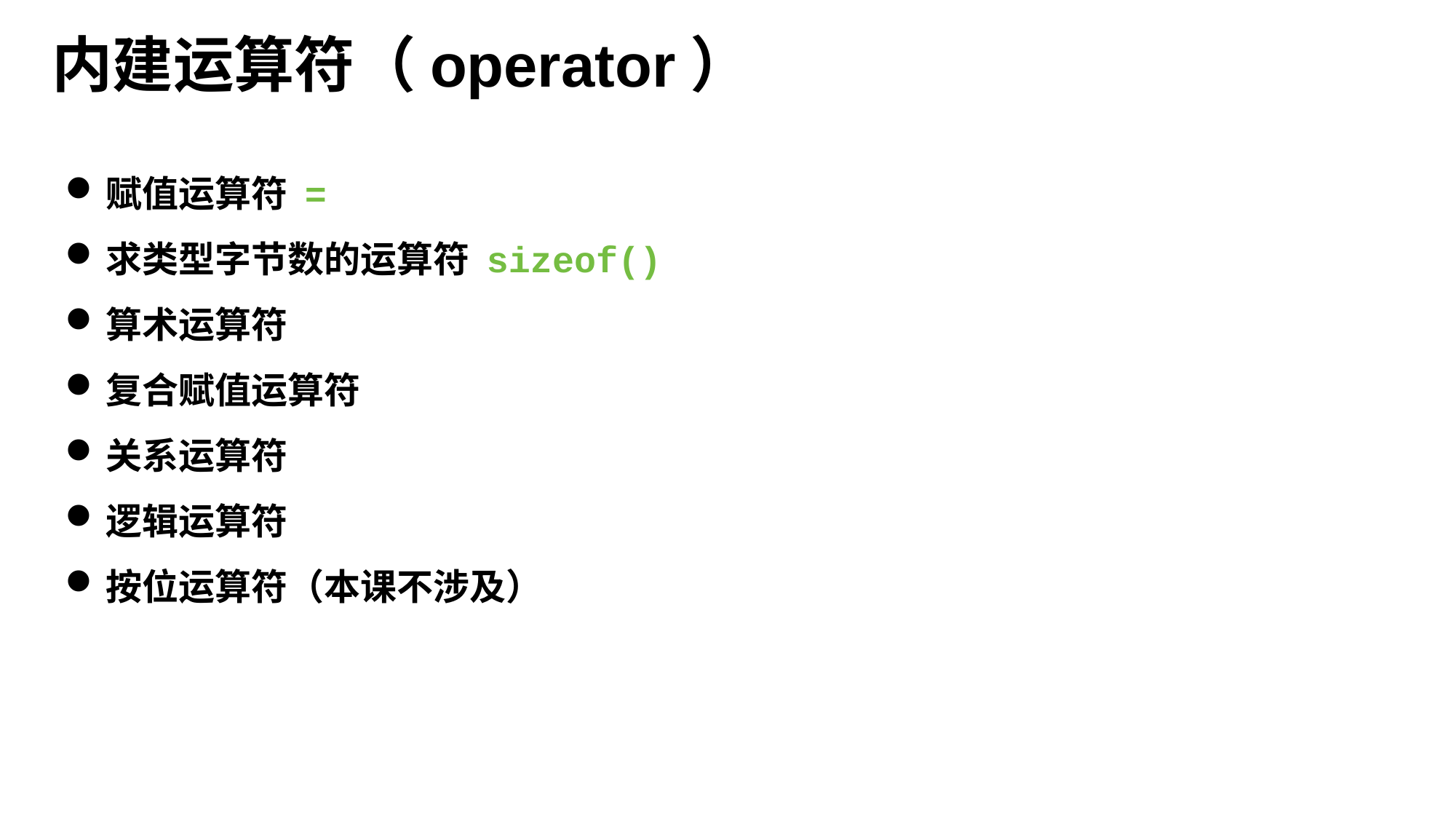

内建运算符（operator）
赋值运算符 =
求类型字节数的运算符 sizeof()
算术运算符
复合赋值运算符
关系运算符
逻辑运算符
按位运算符（本课不涉及）
2017